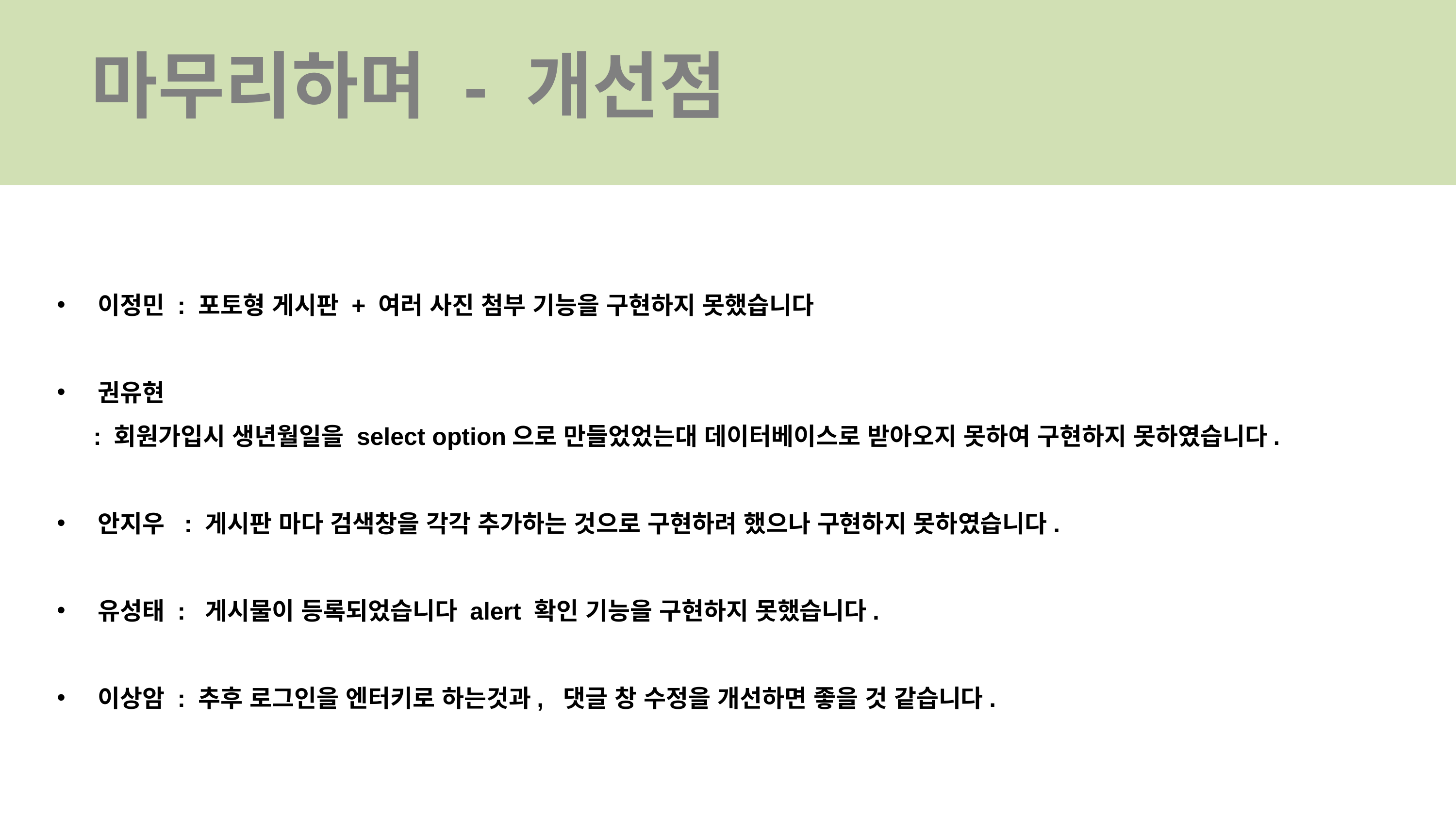

마무리하며 - 개선점

이정민 : 포토형 게시판 + 여러 사진 첨부 기능을 구현하지 못했습니다

권유현
: 회원가입시 생년월일을 select option으로 만들었었는대 데이터베이스로 받아오지 못하여 구현하지 못하였습니다.

안지우  : 게시판 마다 검색창을 각각 추가하는 것으로 구현하려 했으나 구현하지 못하였습니다.

유성태 :  게시물이 등록되었습니다 alert 확인 기능을 구현하지 못했습니다.

이상암 : 추후 로그인을 엔터키로 하는것과,  댓글 창 수정을 개선하면 좋을 것 같습니다.